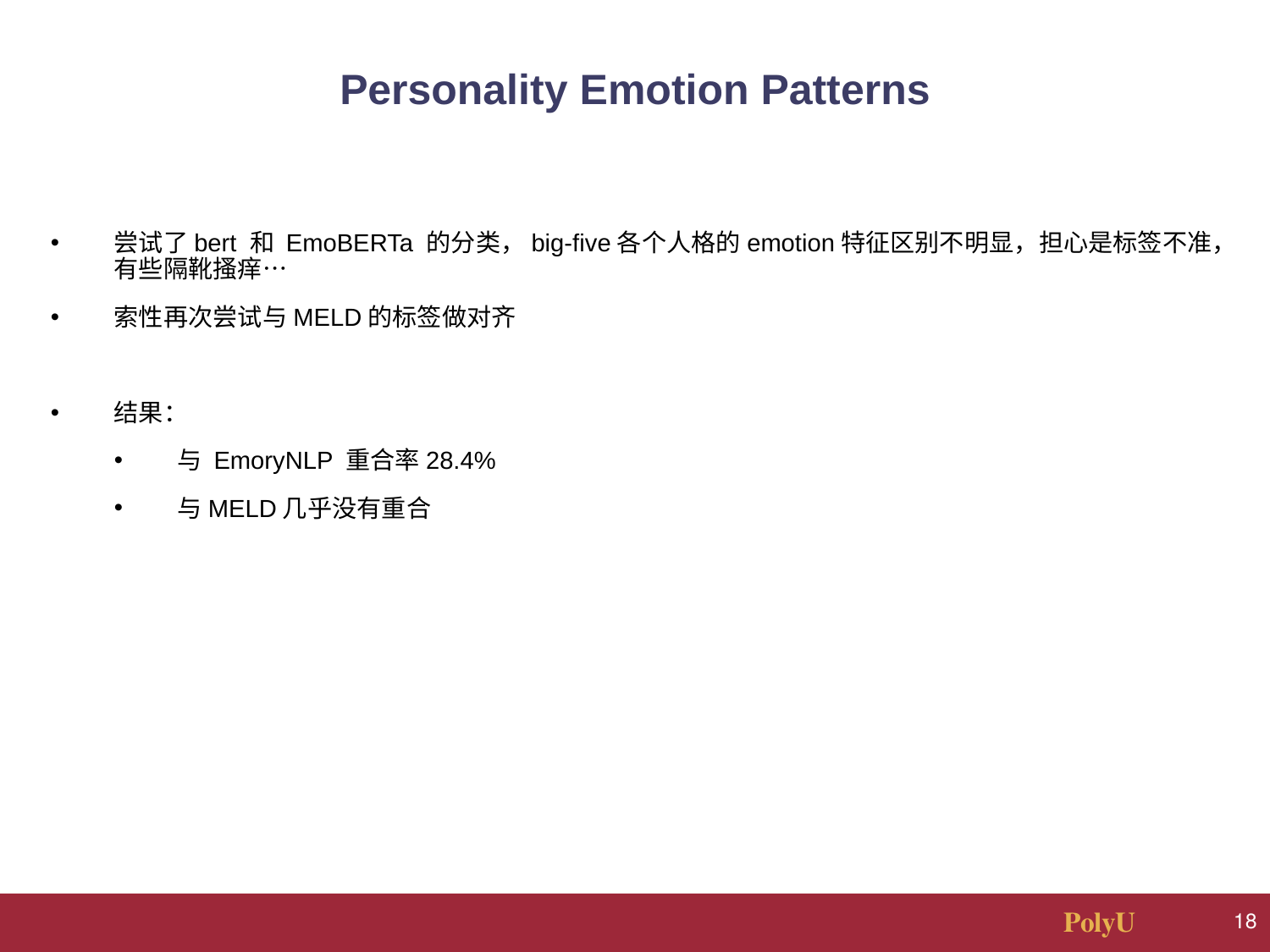

# Personality Emotion Patterns

尝试了bert 和 EmoBERTa 的分类，big-five各个人格的emotion特征区别不明显，担心是标签不准，有些隔靴搔痒…
索性再次尝试与MELD的标签做对齐

结果：
与 EmoryNLP 重合率28.4%
与MELD几乎没有重合

18